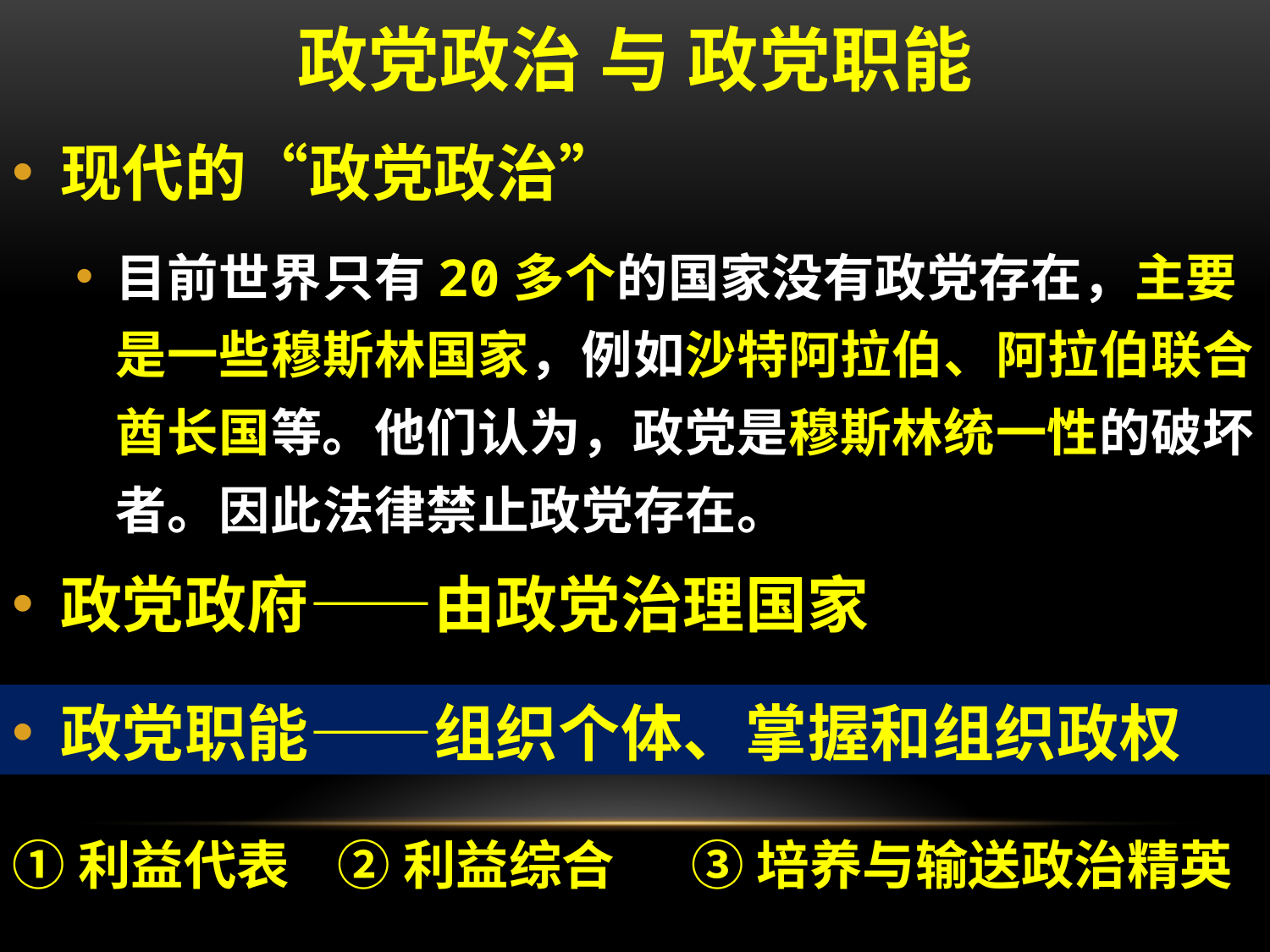

# 政党政治 与 政党职能
现代的“政党政治”
目前世界只有20多个的国家没有政党存在，主要是一些穆斯林国家，例如沙特阿拉伯、阿拉伯联合酋长国等。他们认为，政党是穆斯林统一性的破坏者。因此法律禁止政党存在。
政党政府——由政党治理国家
政党职能——组织个体、掌握和组织政权
①利益代表
②利益综合
③培养与输送政治精英